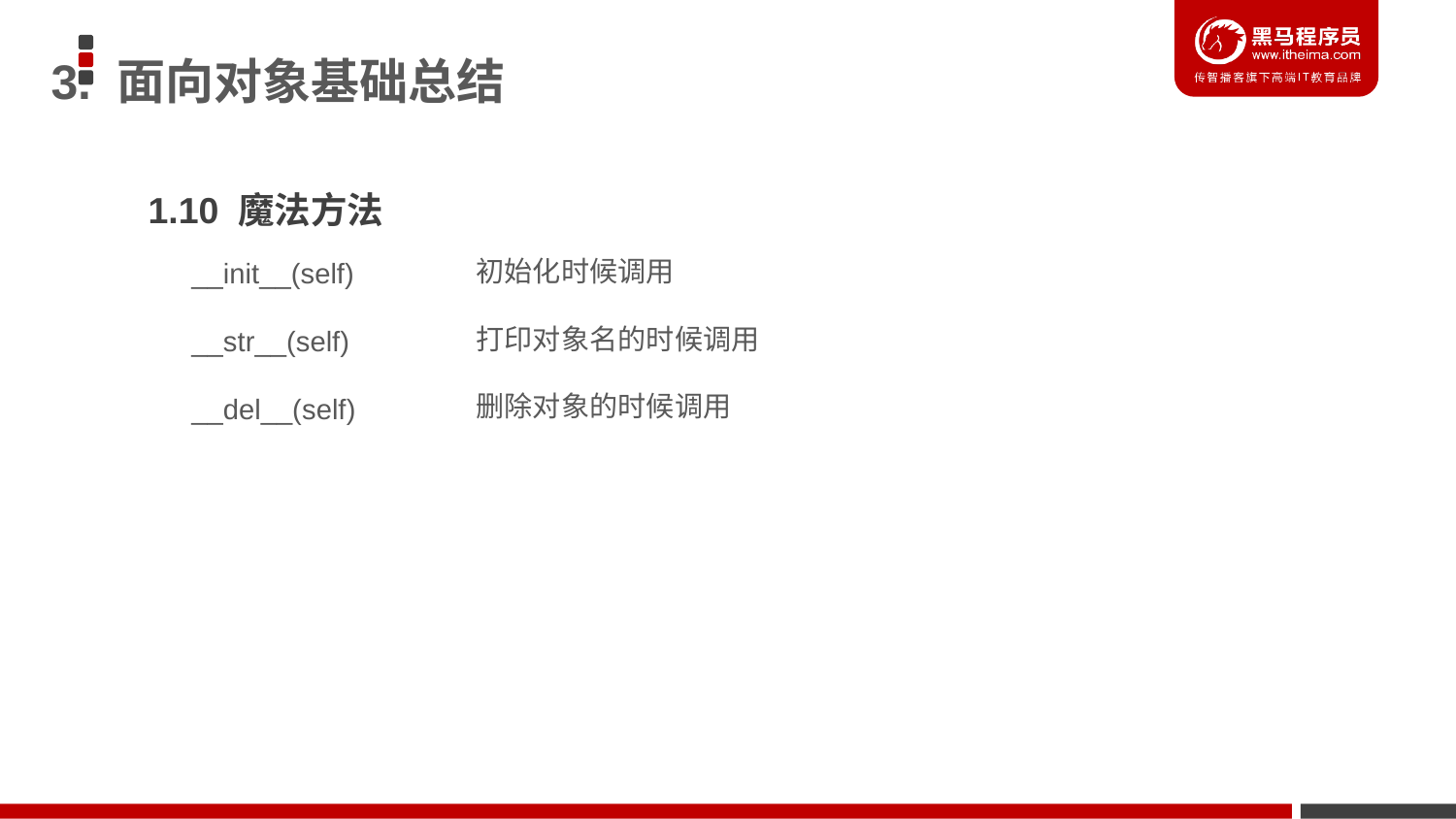

3. 面向对象基础总结
1.10 魔法方法
初始化时候调用

打印对象名的时候调用

删除对象的时候调用
__init__(self)

__str__(self)

__del__(self)